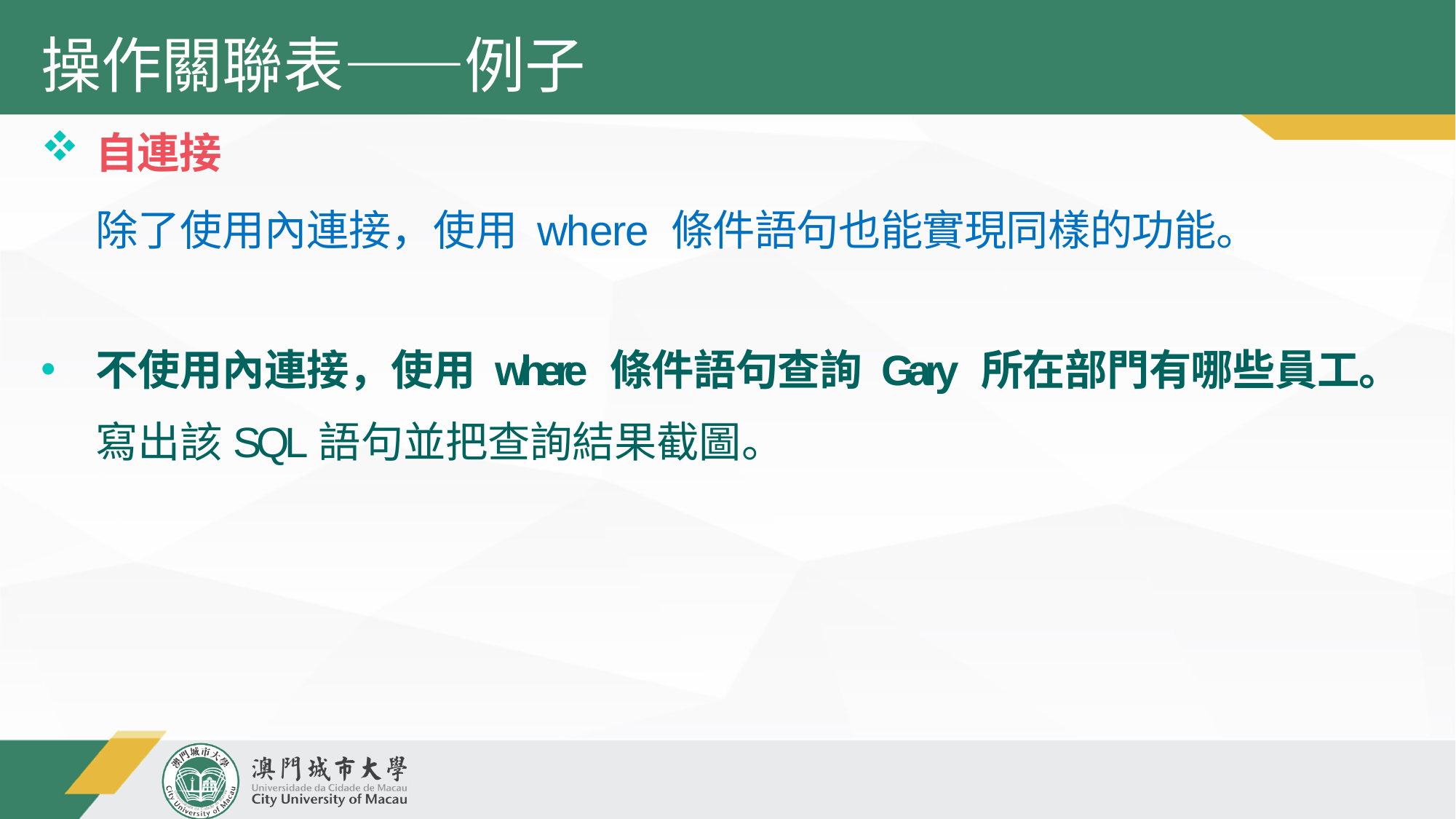

# 操作關聯表——例子
自連接
除了使用內連接，使用 where 條件語句也能實現同樣的功能。

不使用內連接，使用 where 條件語句查詢 Gary 所在部門有哪些員工。
寫出該SQL語句並把查詢結果截圖。